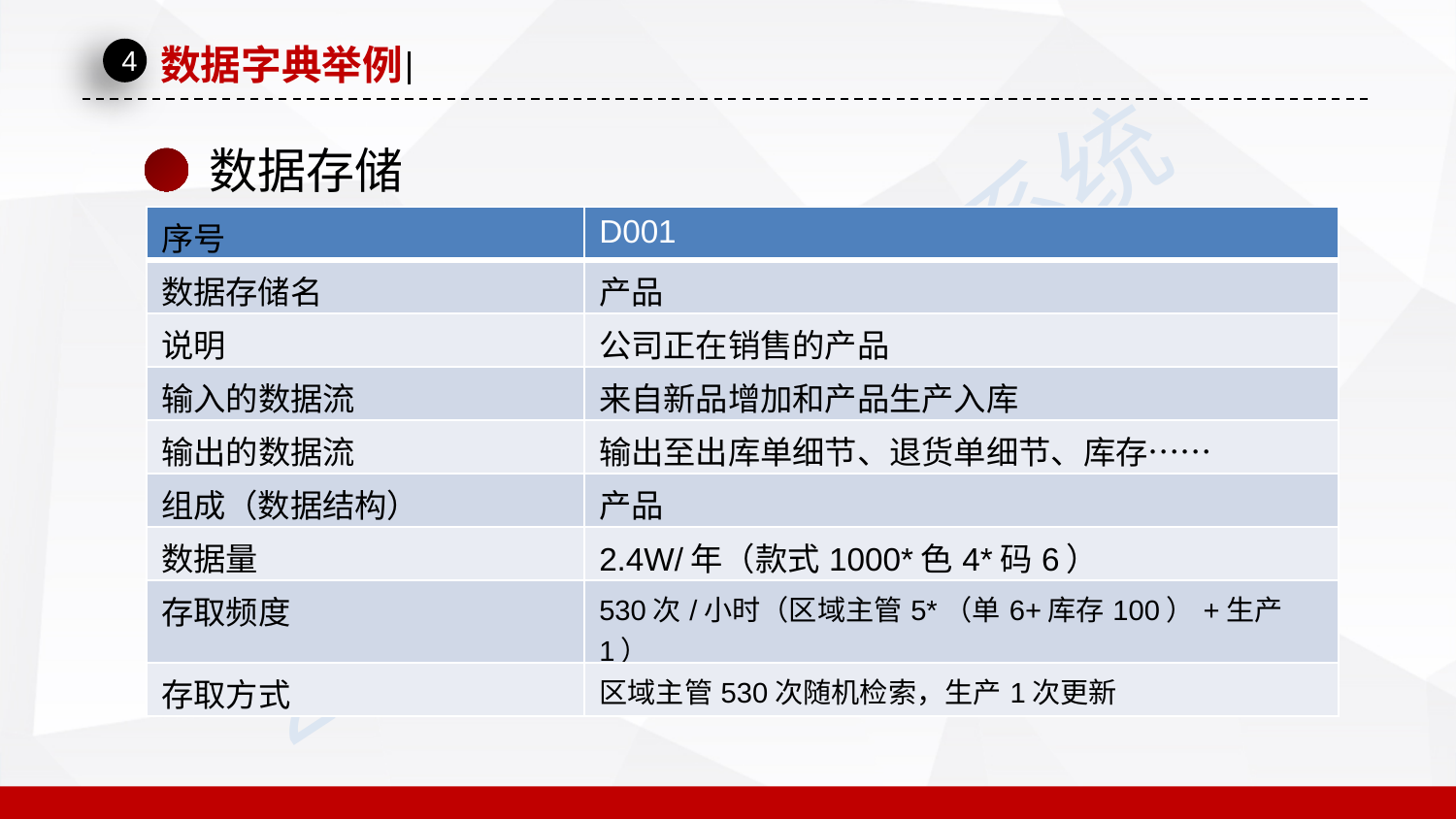

数据字典举例
4

数据存储

| 序号 | D001 |
| --- | --- |
| 数据存储名 | 产品 |
| 说明 | 公司正在销售的产品 |
| 输入的数据流 | 来自新品增加和产品生产入库 |
| 输出的数据流 | 输出至出库单细节、退货单细节、库存…… |
| 组成（数据结构） | 产品 |
| 数据量 | 2.4W/年（款式1000\*色4\*码6） |
| 存取频度 | 530次/小时（区域主管5\*（单6+库存100）+生产1） |
| 存取方式 | 区域主管530次随机检索，生产1次更新 |